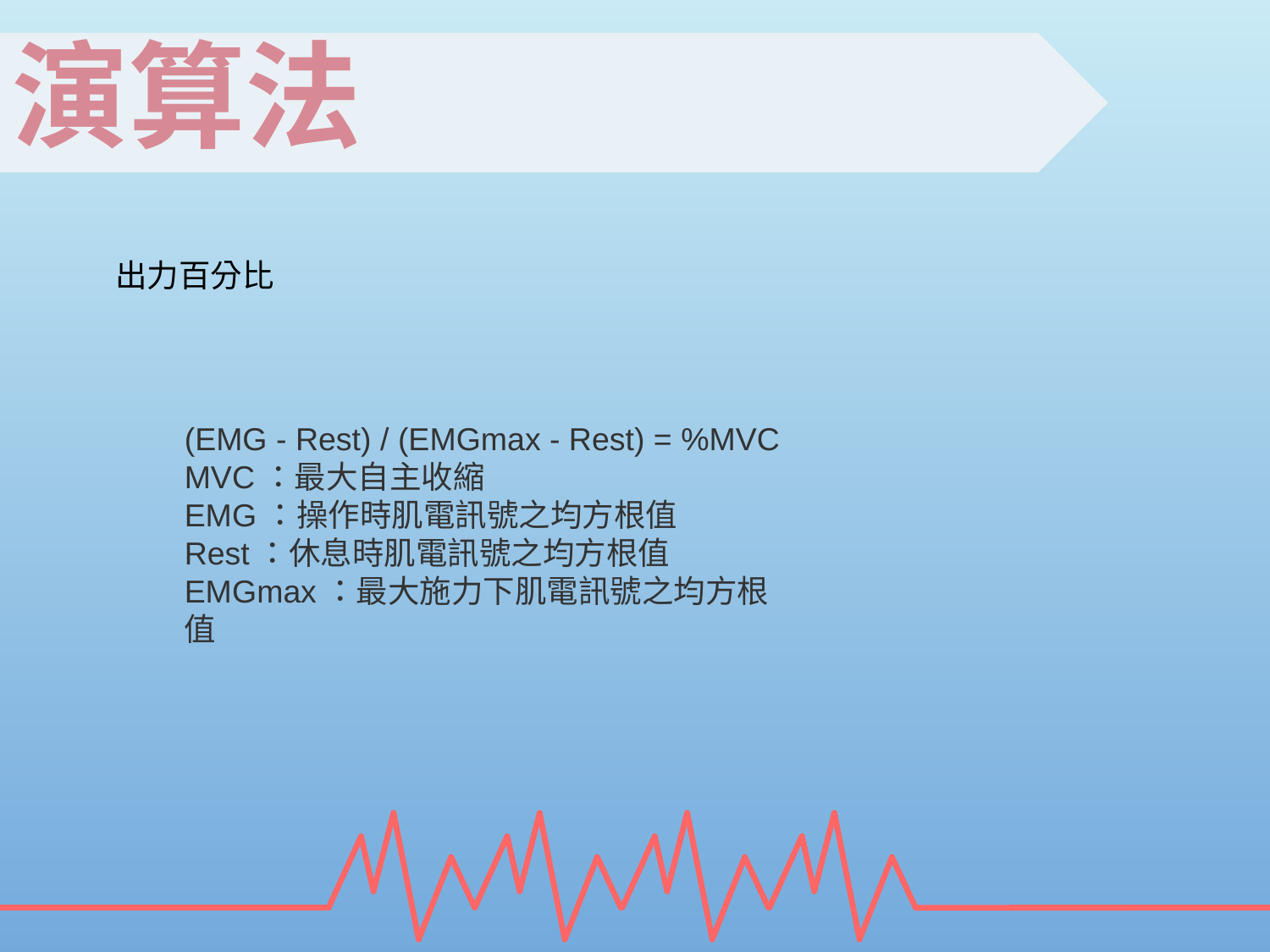

演算法
出力百分比
(EMG - Rest) / (EMGmax - Rest) = %MVC
MVC：最大自主收縮
EMG：操作時肌電訊號之均方根值
Rest：休息時肌電訊號之均方根值
EMGmax：最大施力下肌電訊號之均方根值